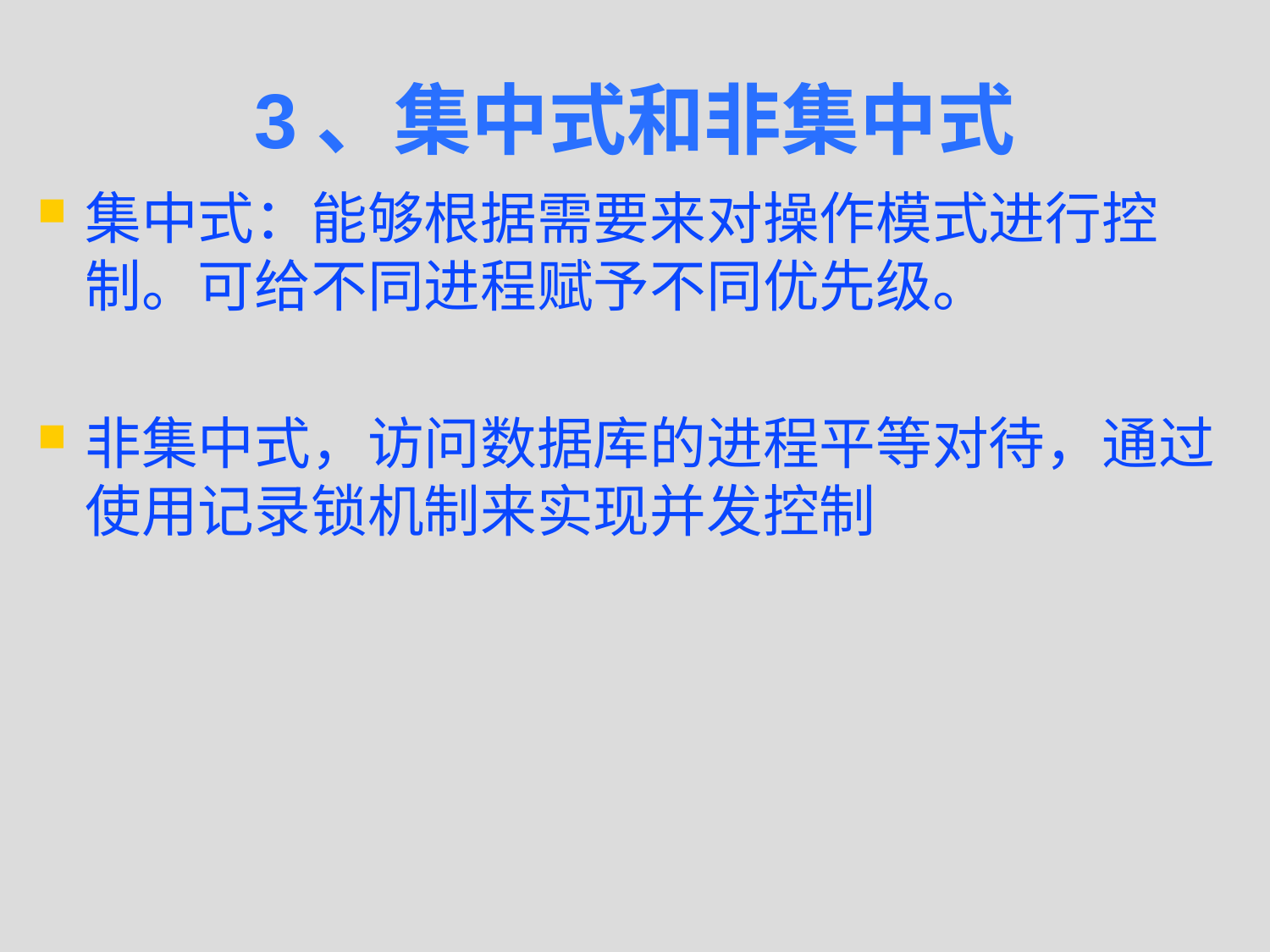

# 3、集中式和非集中式
集中式：能够根据需要来对操作模式进行控制。可给不同进程赋予不同优先级。

非集中式，访问数据库的进程平等对待，通过使用记录锁机制来实现并发控制